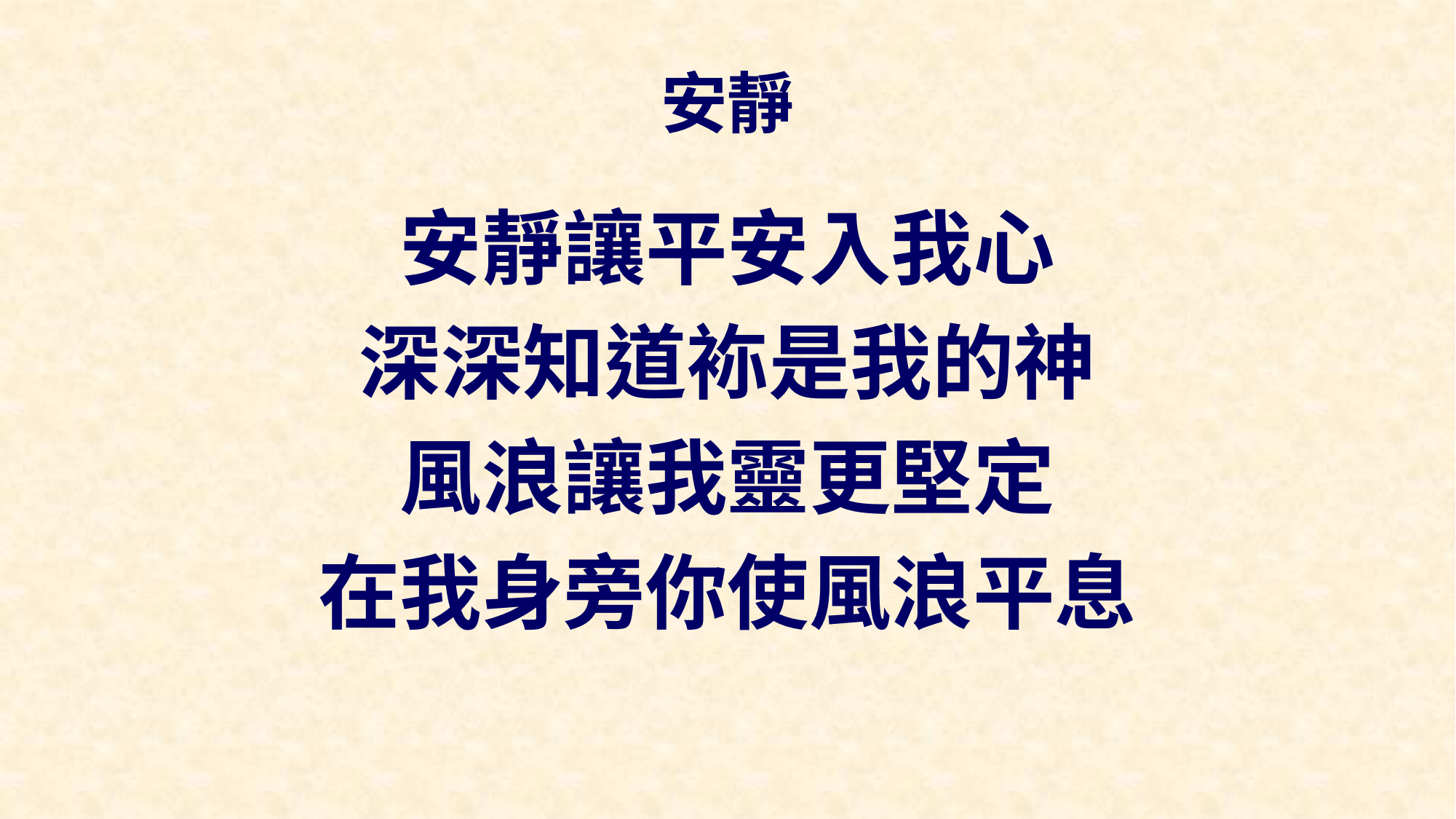

# 安靜
安靜讓平安入我心
深深知道袮是我的神
風浪讓我靈更堅定
在我身旁你使風浪平息